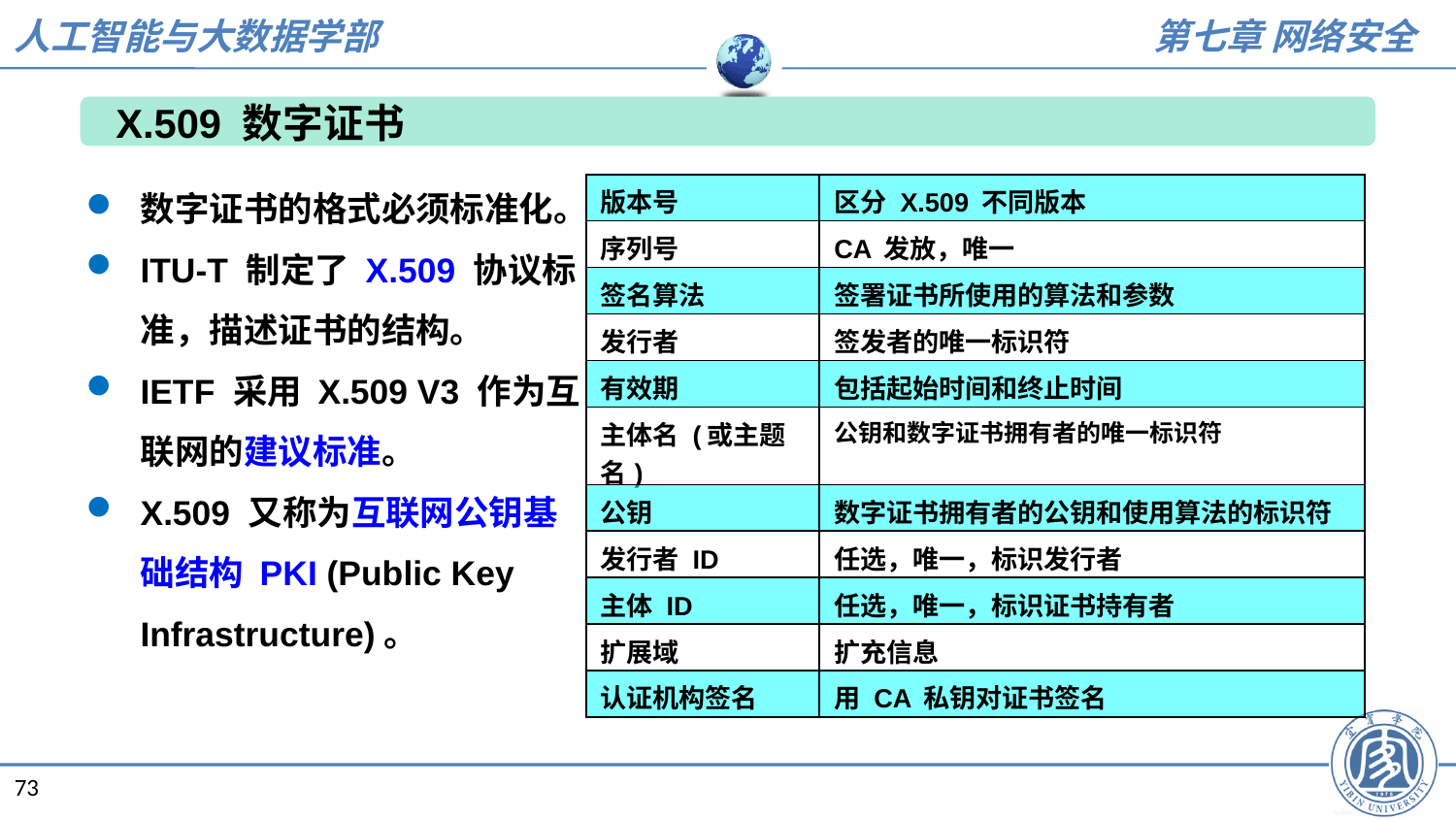

X.509 数字证书

数字证书的格式必须标准化。
ITU-T 制定了 X.509 协议标准，描述证书的结构。
IETF 采用 X.509 V3 作为互联网的建议标准。
X.509 又称为互联网公钥基础结构 PKI (Public Key Infrastructure)。
| 版本号 | 区分 X.509 不同版本 |
| --- | --- |
| 序列号 | CA 发放，唯一 |
| 签名算法 | 签署证书所使用的算法和参数 |
| 发行者 | 签发者的唯一标识符 |
| 有效期 | 包括起始时间和终止时间 |
| 主体名 (或主题名) | 公钥和数字证书拥有者的唯一标识符 |
| 公钥 | 数字证书拥有者的公钥和使用算法的标识符 |
| 发行者 ID | 任选，唯一，标识发行者 |
| 主体 ID | 任选，唯一，标识证书持有者 |
| 扩展域 | 扩充信息 |
| 认证机构签名 | 用 CA 私钥对证书签名 |
73